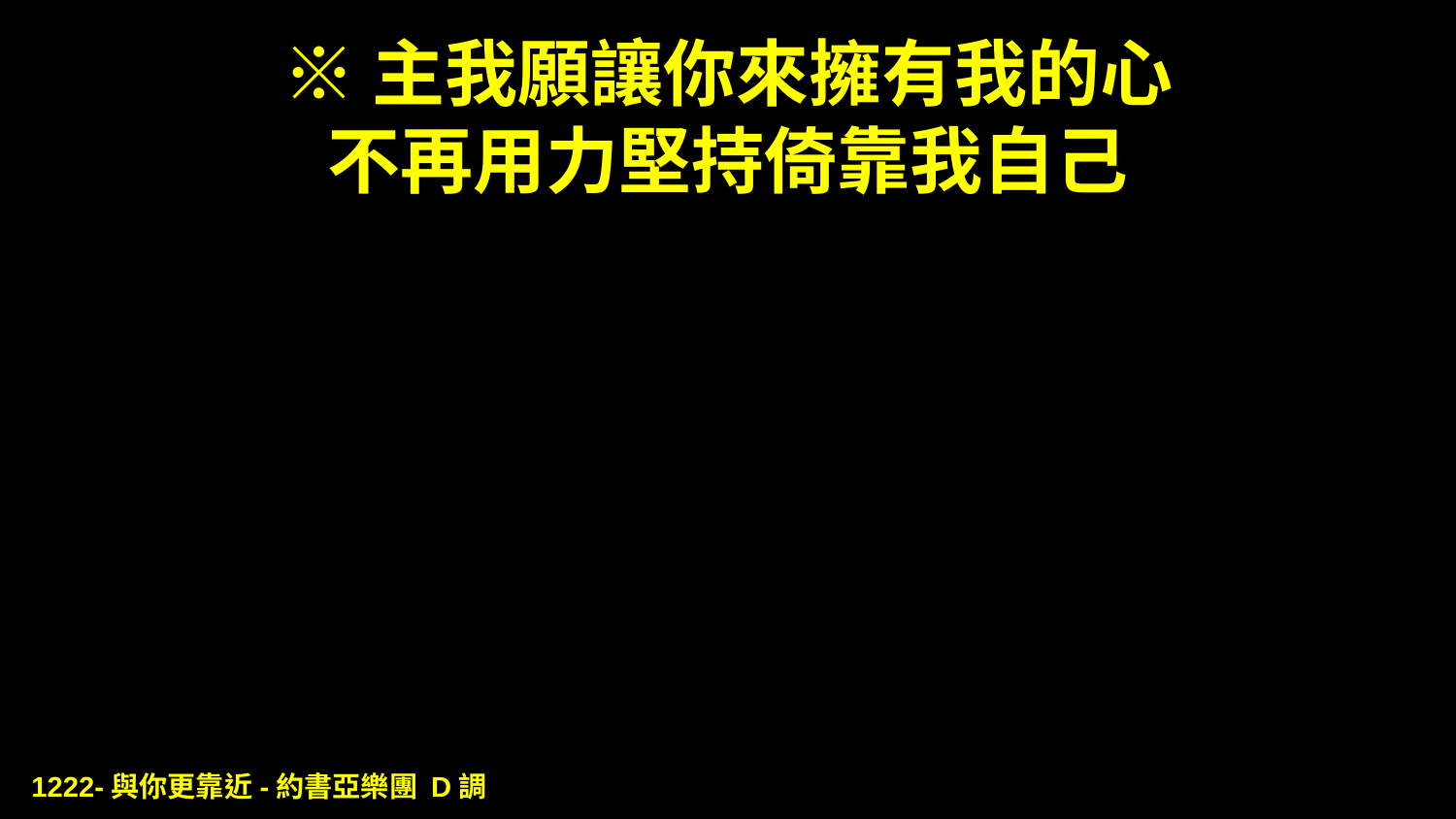

# ※主我願讓你來擁有我的心 不再用力堅持倚靠我自己
1222-與你更靠近-約書亞樂團 D調